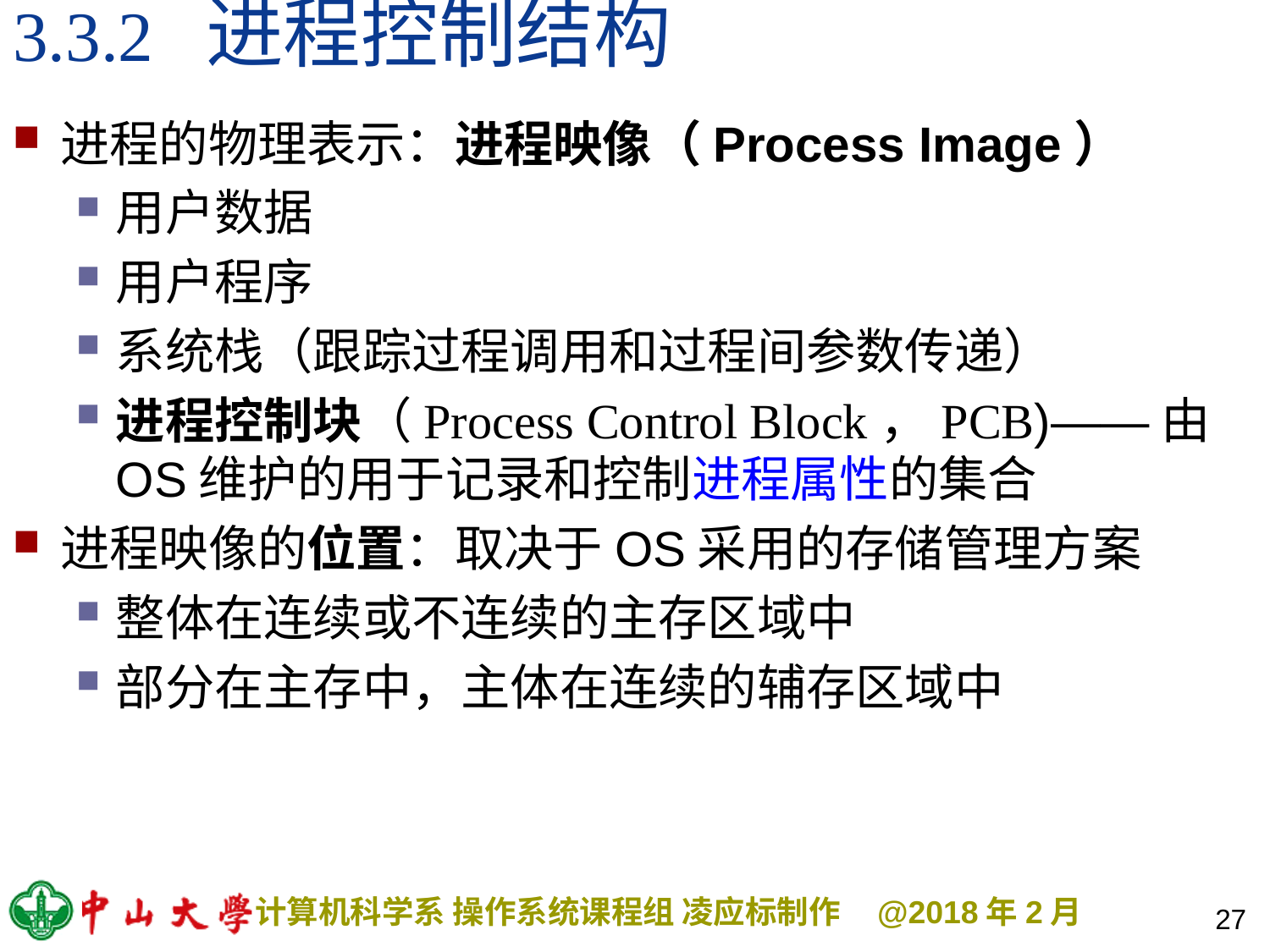

# 3.3.2  进程控制结构
进程的物理表示：进程映像（Process Image）
用户数据
用户程序
系统栈（跟踪过程调用和过程间参数传递）
进程控制块（Process Control Block，PCB)——由OS维护的用于记录和控制进程属性的集合
进程映像的位置：取决于OS采用的存储管理方案
整体在连续或不连续的主存区域中
部分在主存中，主体在连续的辅存区域中
27